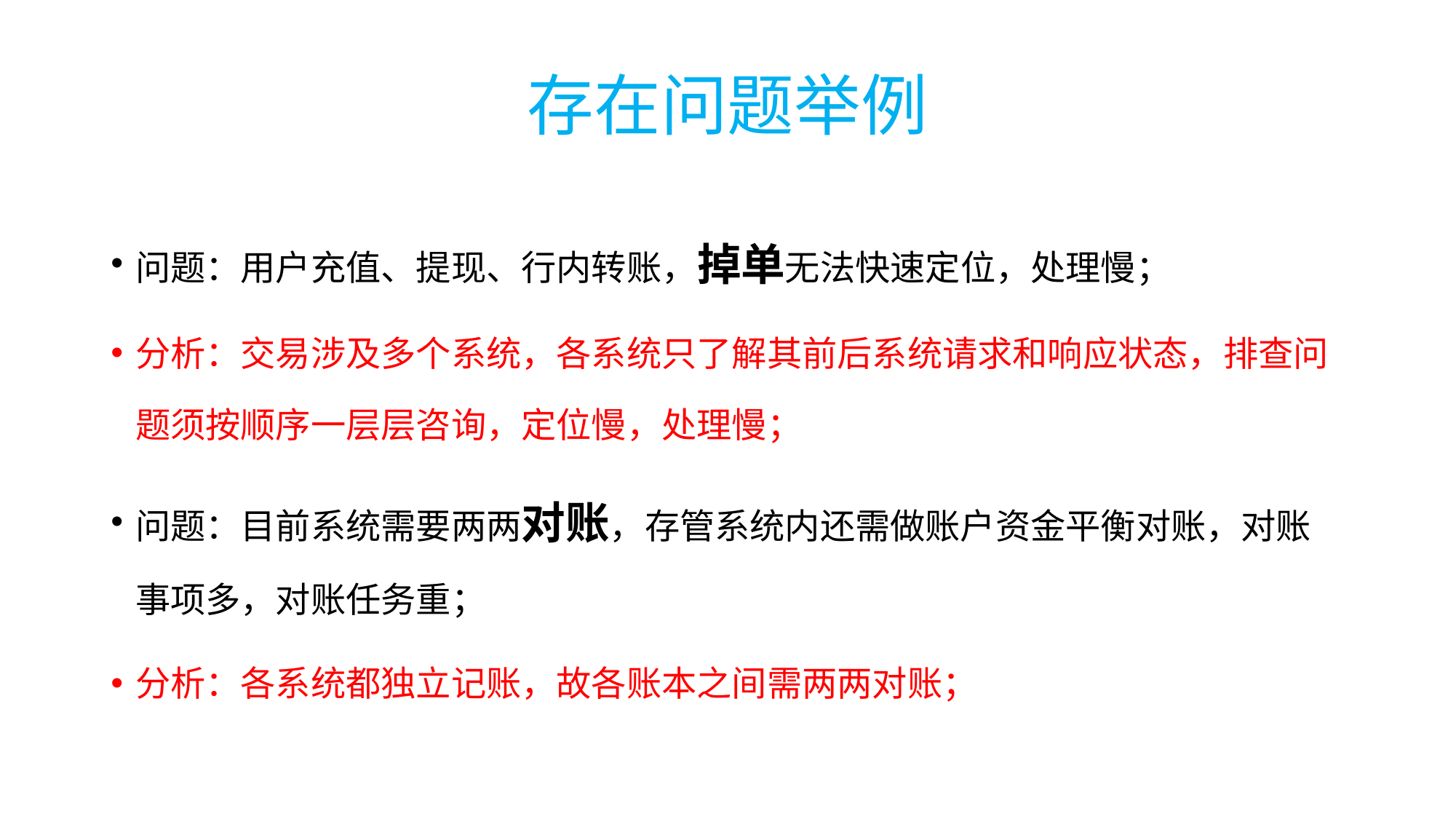

# 存在问题举例
问题：用户充值、提现、行内转账，掉单无法快速定位，处理慢；
分析：交易涉及多个系统，各系统只了解其前后系统请求和响应状态，排查问题须按顺序一层层咨询，定位慢，处理慢；
问题：目前系统需要两两对账，存管系统内还需做账户资金平衡对账，对账事项多，对账任务重；
分析：各系统都独立记账，故各账本之间需两两对账；